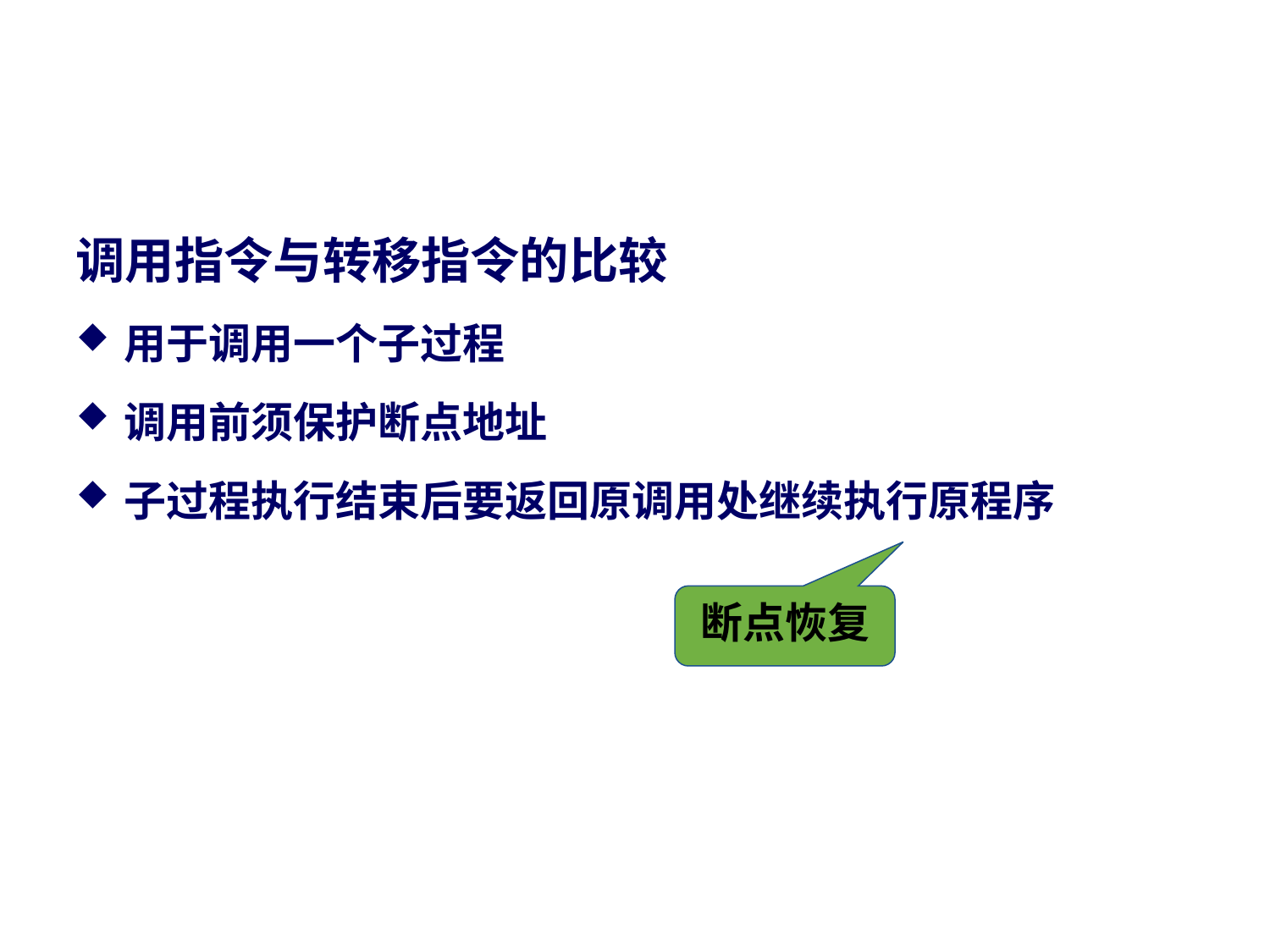

#
调用指令与转移指令的比较
用于调用一个子过程
调用前须保护断点地址
子过程执行结束后要返回原调用处继续执行原程序

断点恢复